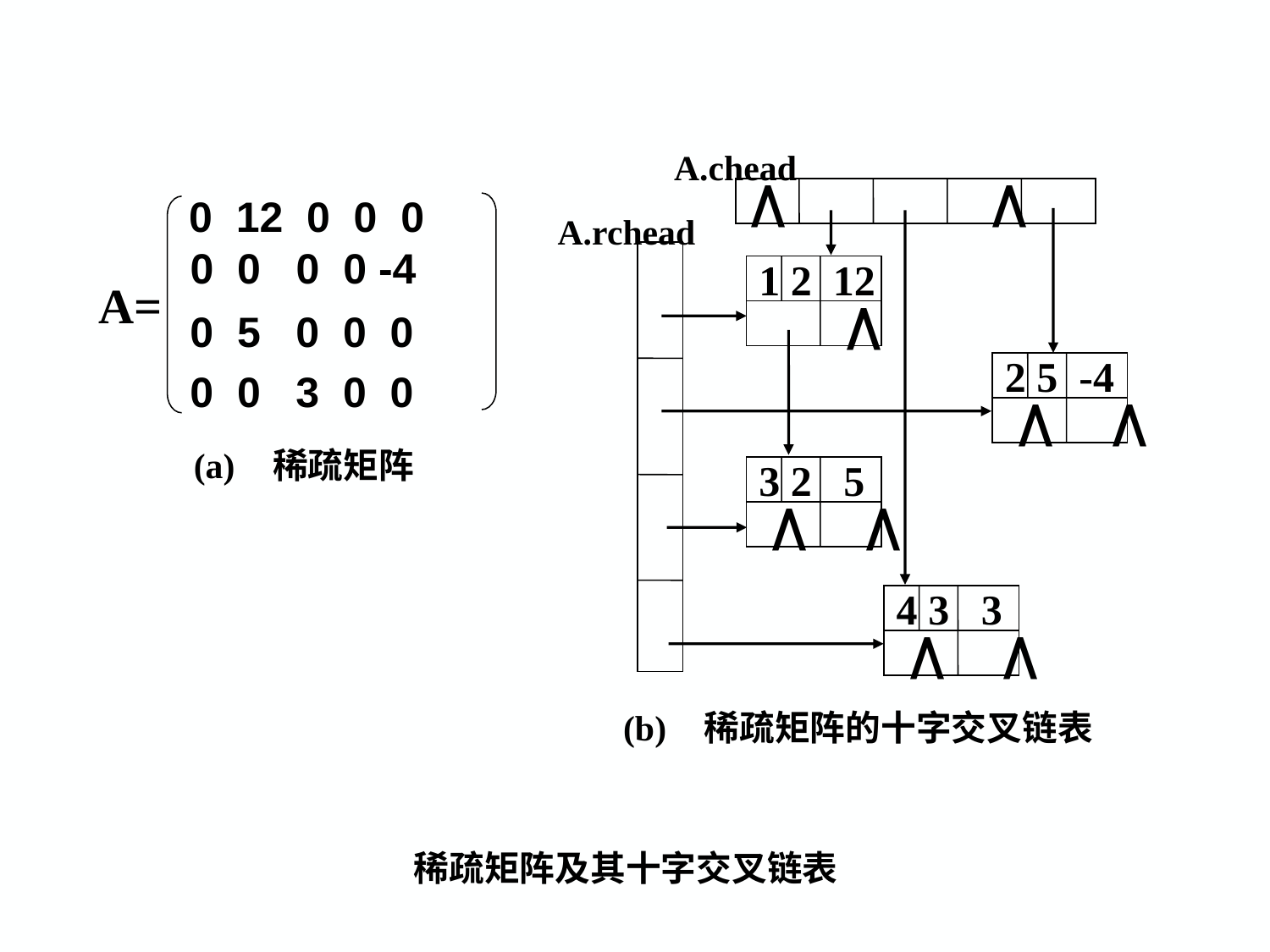

A.chead
⋀                   ⋀

1 2  12

        ⋀

2 5  -4

 ⋀     ⋀

3 2   5

 ⋀     ⋀

4 3   3

 ⋀     ⋀

A.rchead
(b)   稀疏矩阵的十字交叉链表
0  12  0  0  0

0  0   0  0 -4
A=
0  5   0  0  0
0  0   3  0  0
(a)   稀疏矩阵
稀疏矩阵及其十字交叉链表